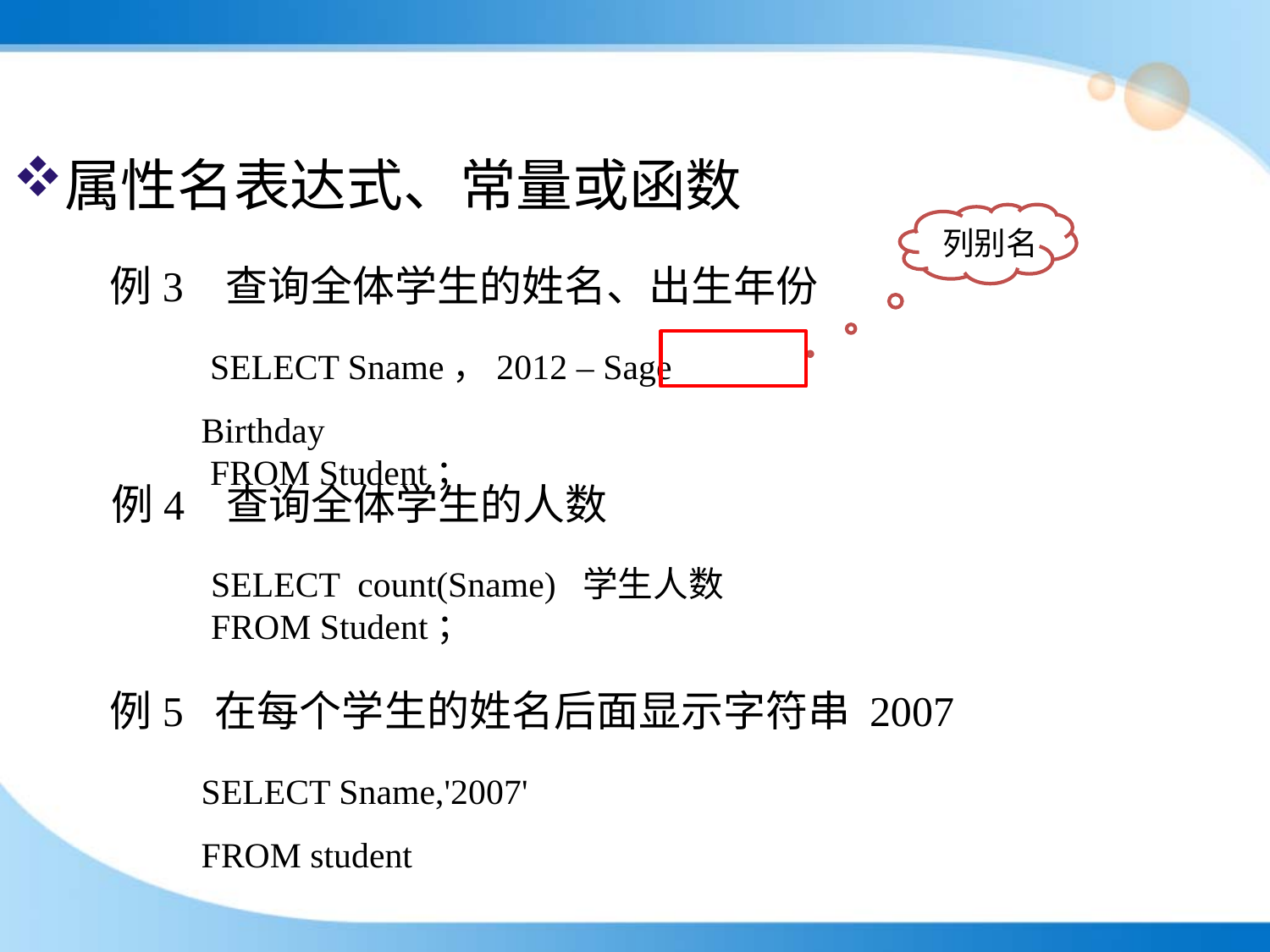

属性名表达式、常量或函数

列别名
例3   查询全体学生的姓名、出生年份
 SELECT Sname，2012 – Sage  Birthday
 FROM Student；

例4   查询全体学生的人数
 SELECT  count(Sname)  学生人数
 FROM Student；
例5  在每个学生的姓名后面显示字符串 2007
SELECT Sname,'2007'
FROM student